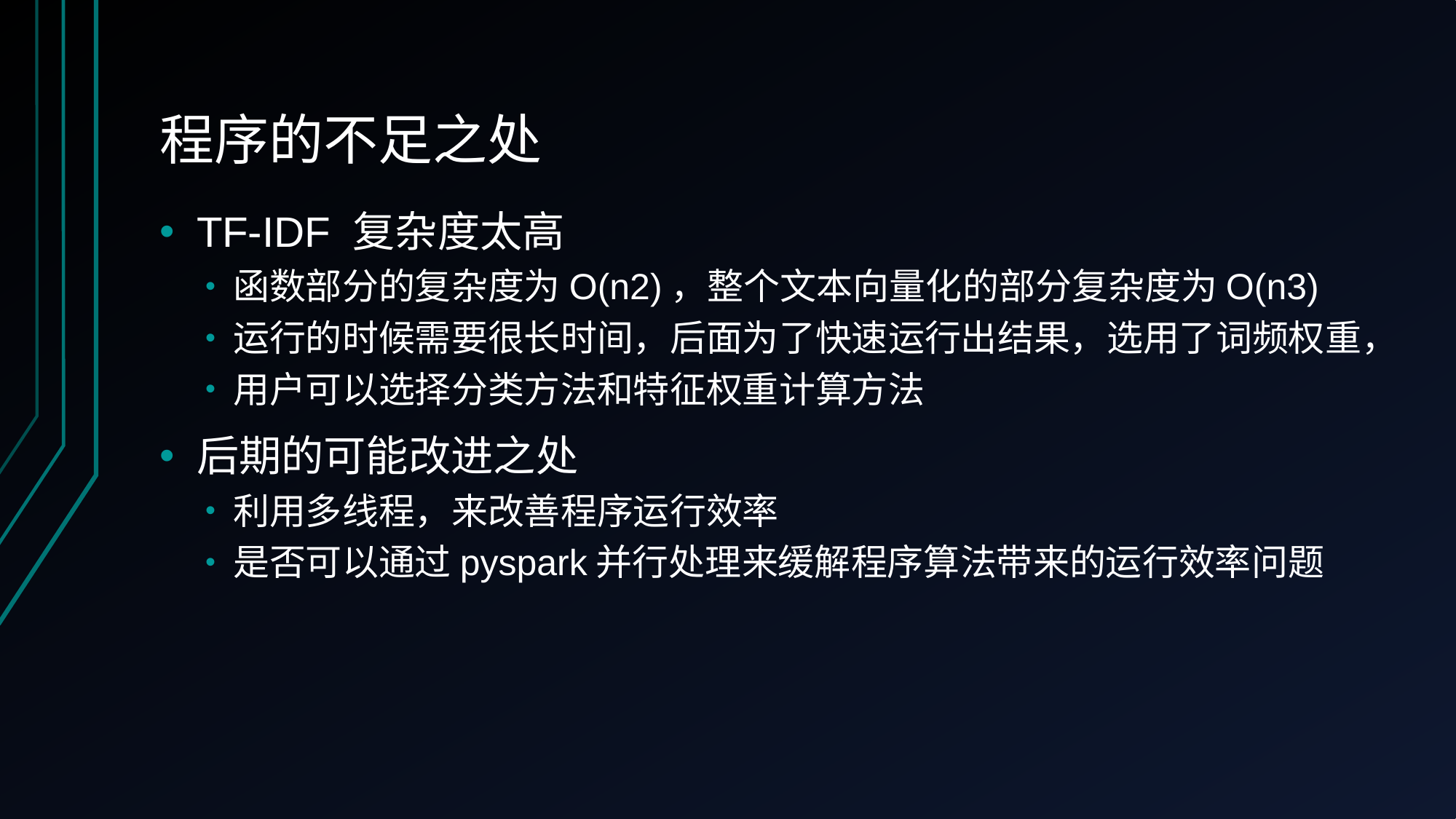

# 程序的不足之处
TF-IDF 复杂度太高
函数部分的复杂度为O(n2)，整个文本向量化的部分复杂度为O(n3)
运行的时候需要很长时间，后面为了快速运行出结果，选用了词频权重，
用户可以选择分类方法和特征权重计算方法
后期的可能改进之处
利用多线程，来改善程序运行效率
是否可以通过pyspark并行处理来缓解程序算法带来的运行效率问题